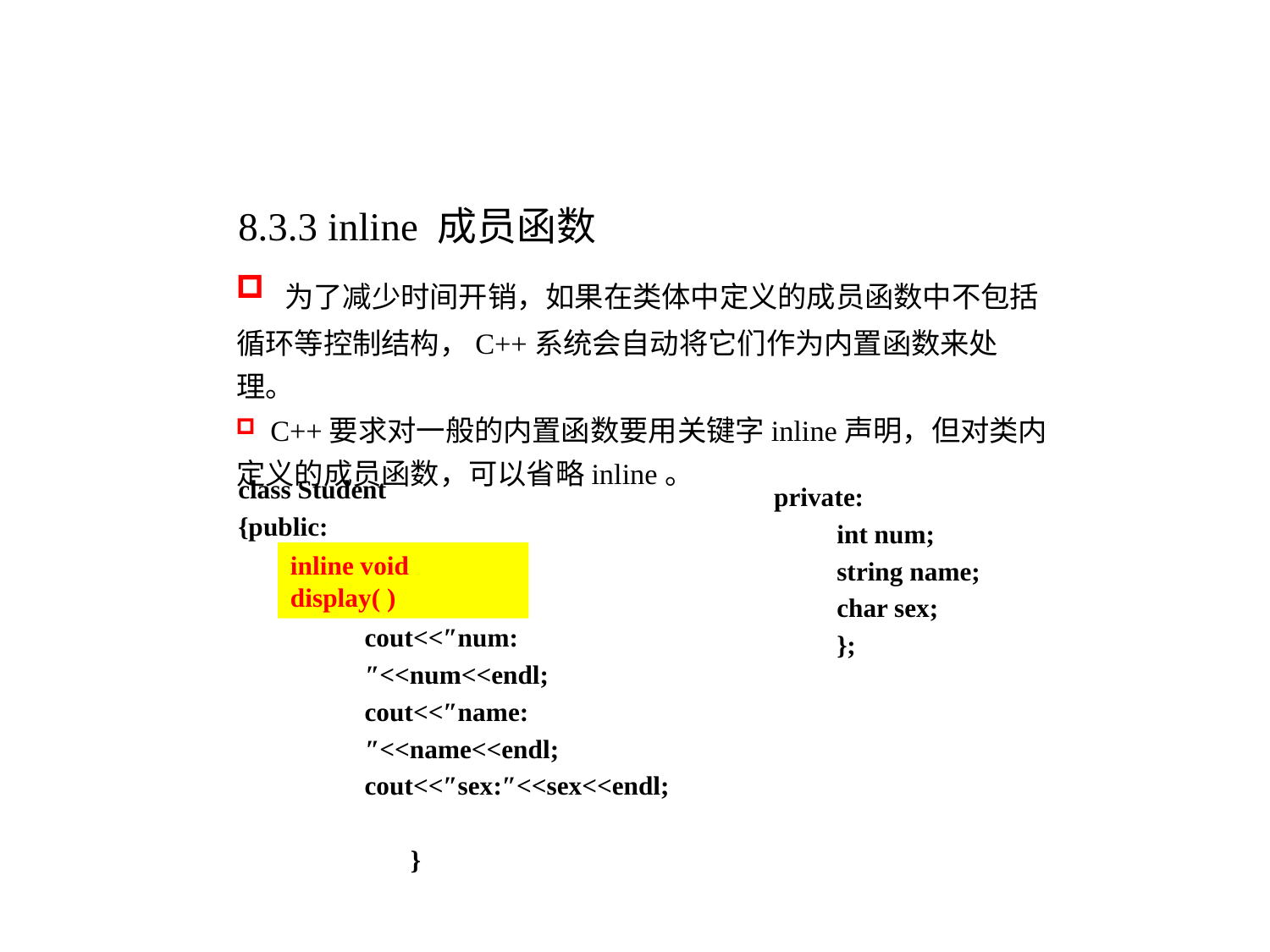

8.3.3 inline 成员函数
 为了减少时间开销，如果在类体中定义的成员函数中不包括循环等控制结构，C++系统会自动将它们作为内置函数来处理。
  C++要求对一般的内置函数要用关键字inline声明，但对类内定义的成员函数，可以省略inline。
class Student
{public:
void display( )
{
cout<<″num:″<<num<<endl;
cout<<″name:″<<name<<endl;
cout<<″sex:″<<sex<<endl;
       }
private:
int num;
string name;
char sex;
};
inline void display( )